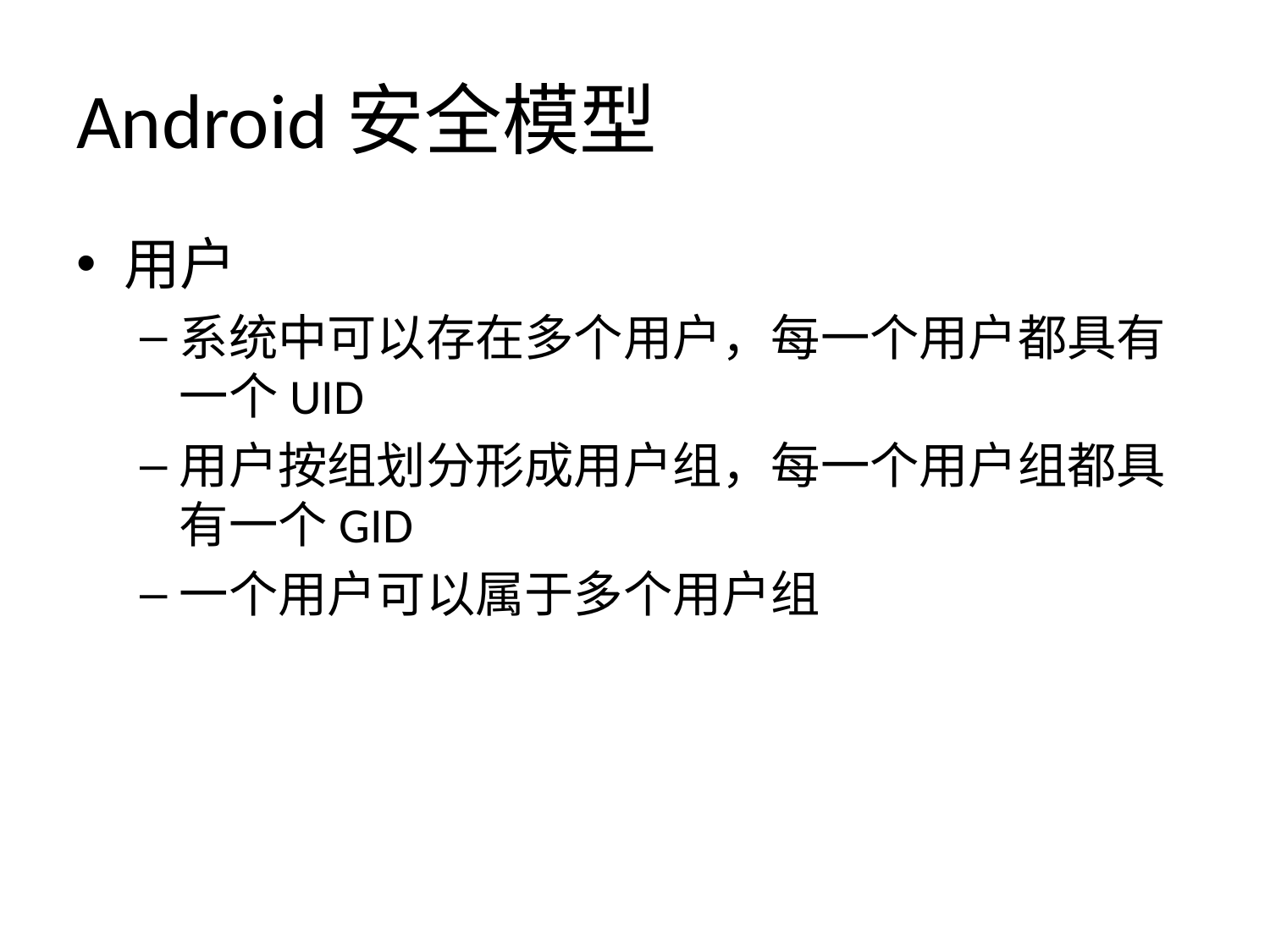

# Android安全模型
用户
系统中可以存在多个用户，每一个用户都具有一个UID
用户按组划分形成用户组，每一个用户组都具有一个GID
一个用户可以属于多个用户组